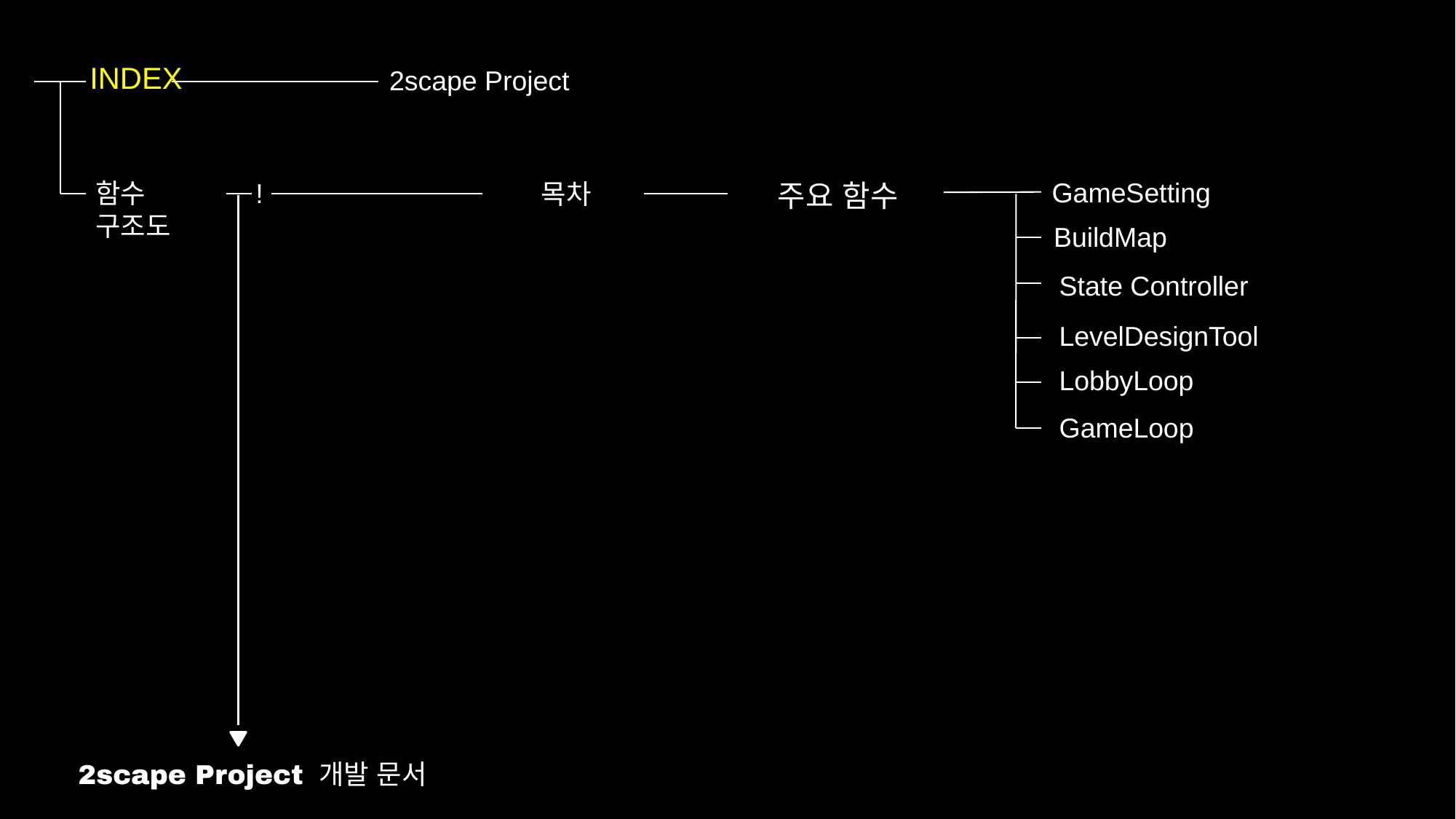

2scape Project
GameSetting
함수
구조도
!
목차
주요 함수
BuildMap
State Controller
LevelDesignTool
LobbyLoop
GameLoop

2scape Project 개발 문서